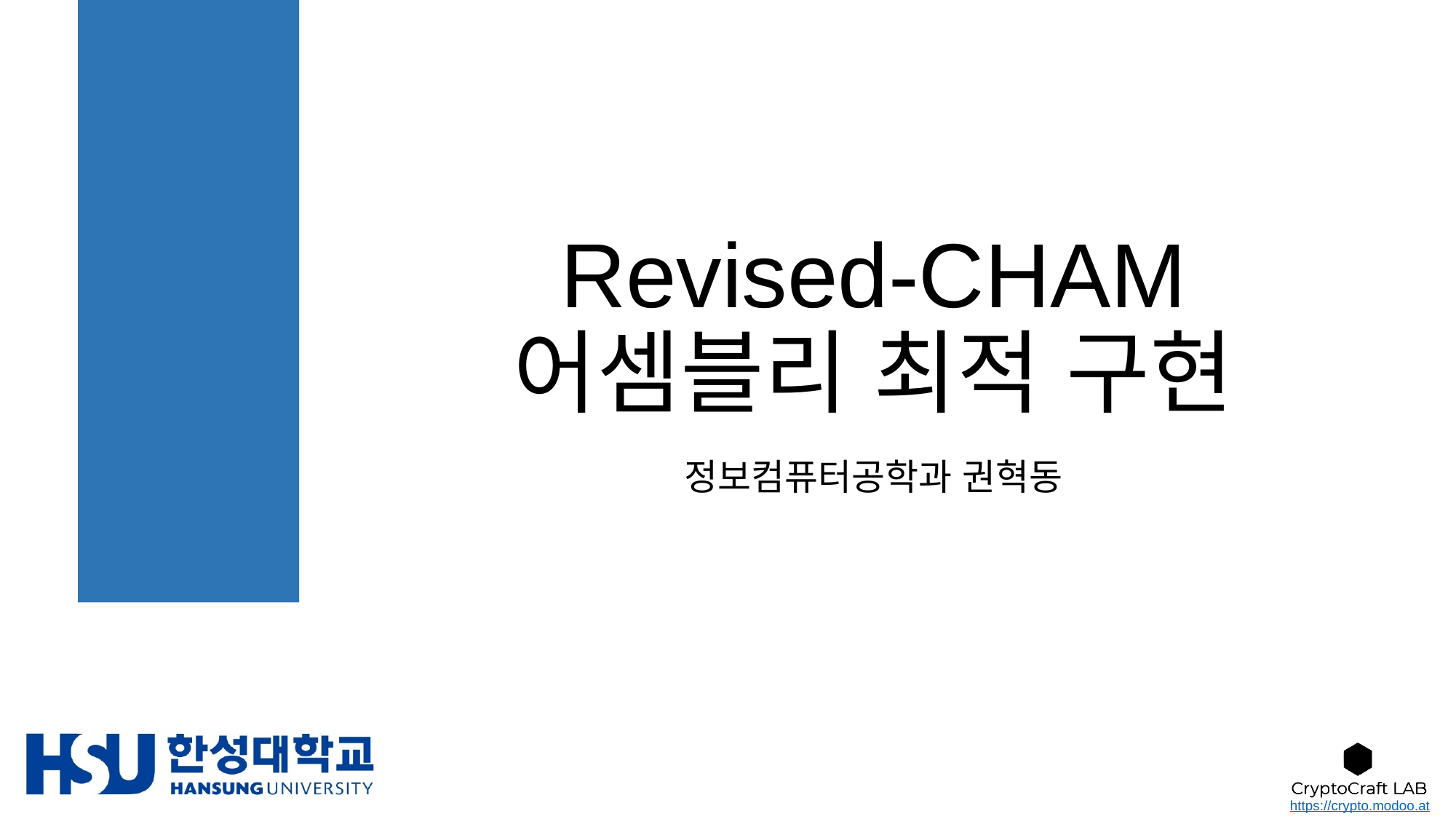

# Revised-CHAM 어셈블리 최적 구현
정보컴퓨터공학과 권혁동